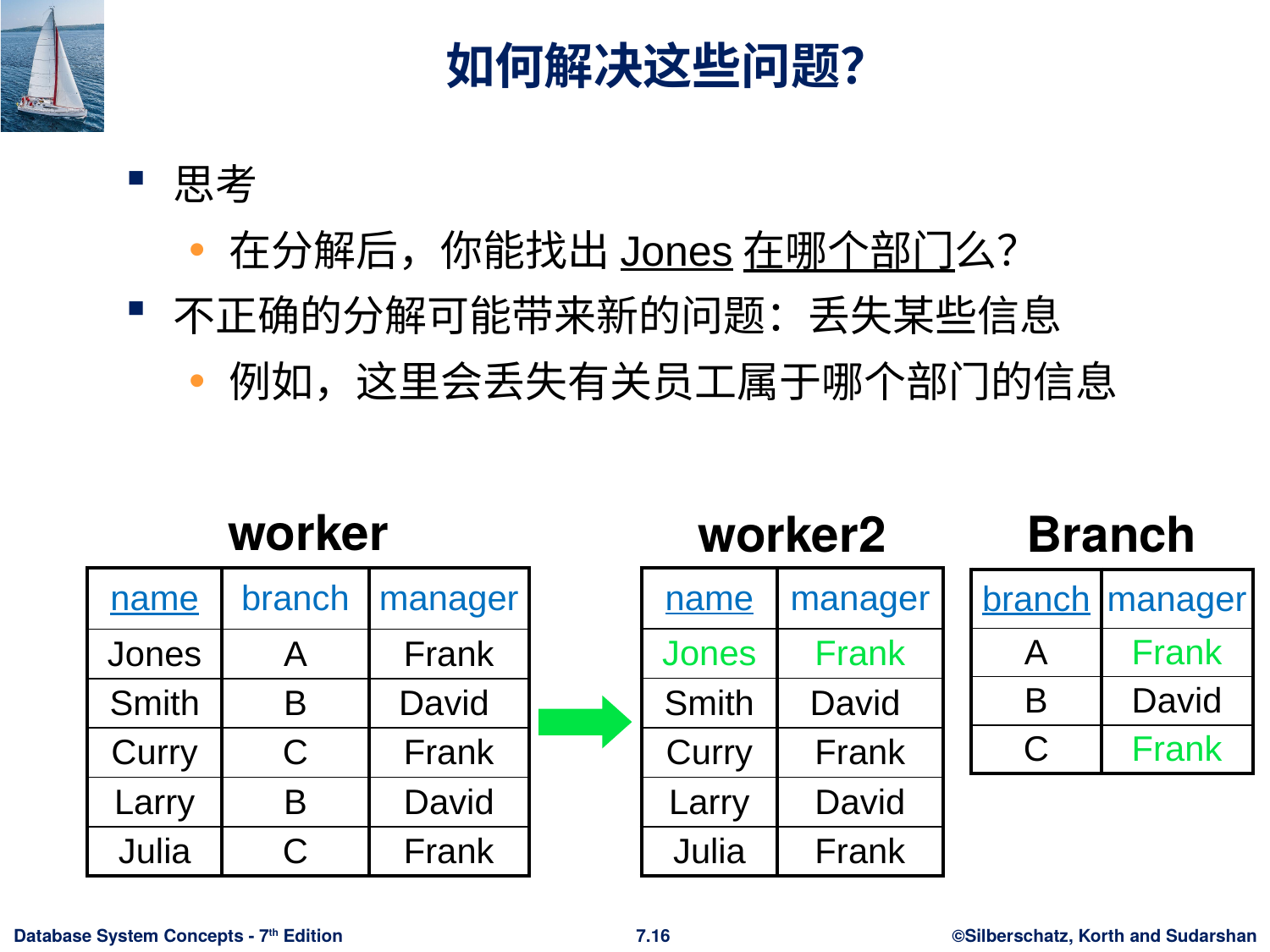

# 如何解决这些问题？
思考
在分解后，你能找出Jones在哪个部门么？
不正确的分解可能带来新的问题：丢失某些信息
例如，这里会丢失有关员工属于哪个部门的信息
worker
worker2
Branch
| name | branch | manager |
| --- | --- | --- |
| Jones | A | Frank |
| Smith | B | David |
| Curry | C | Frank |
| Larry | B | David |
| Julia | C | Frank |
| name | manager |
| --- | --- |
| Jones | Frank |
| Smith | David |
| Curry | Frank |
| Larry | David |
| Julia | Frank |
| branch | manager |
| --- | --- |
| A | Frank |
| B | David |
| C | Frank |